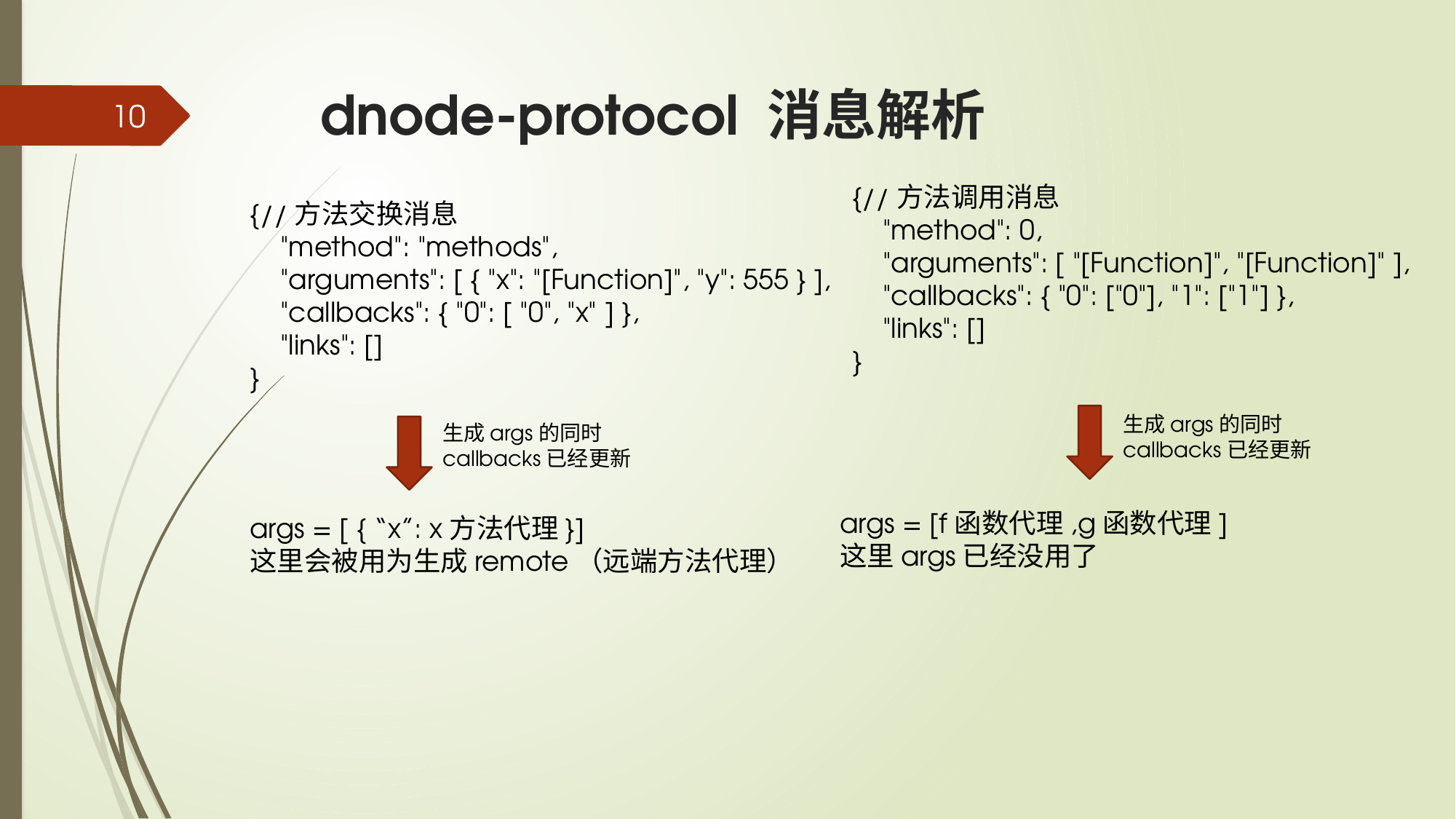

# dnode-protocol 消息解析
10
{//方法调用消息
    "method": 0,
    "arguments": [ "[Function]", "[Function]" ],
    "callbacks": { "0": ["0"], "1": ["1"] },
    "links": []
}
{//方法交换消息
    "method": "methods",
    "arguments": [ { "x": "[Function]", "y": 555 } ],
    "callbacks": { "0": [ "0", "x" ] },
    "links": []
}

生成args的同时callbacks已经更新
生成args的同时callbacks已经更新

args = [f函数代理,g函数代理]
这里args已经没用了
args = [ { “x”: x方法代理}]
这里会被用为生成remote（远端方法代理）